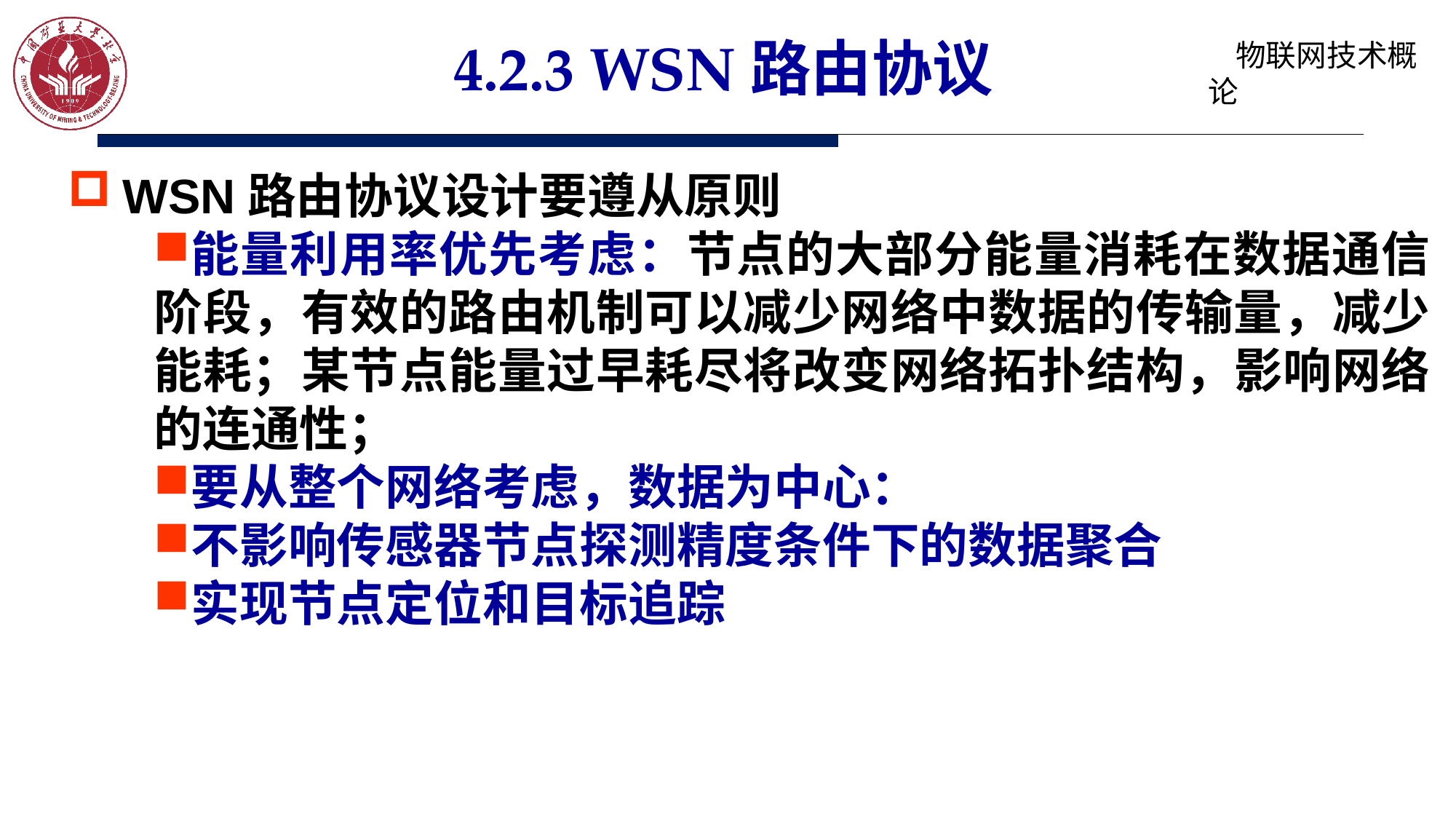

# 4.2.3 WSN路由协议
WSN路由协议设计要遵从原则
能量利用率优先考虑：节点的大部分能量消耗在数据通信阶段，有效的路由机制可以减少网络中数据的传输量，减少能耗；某节点能量过早耗尽将改变网络拓扑结构，影响网络的连通性；
要从整个网络考虑，数据为中心：
不影响传感器节点探测精度条件下的数据聚合
实现节点定位和目标追踪